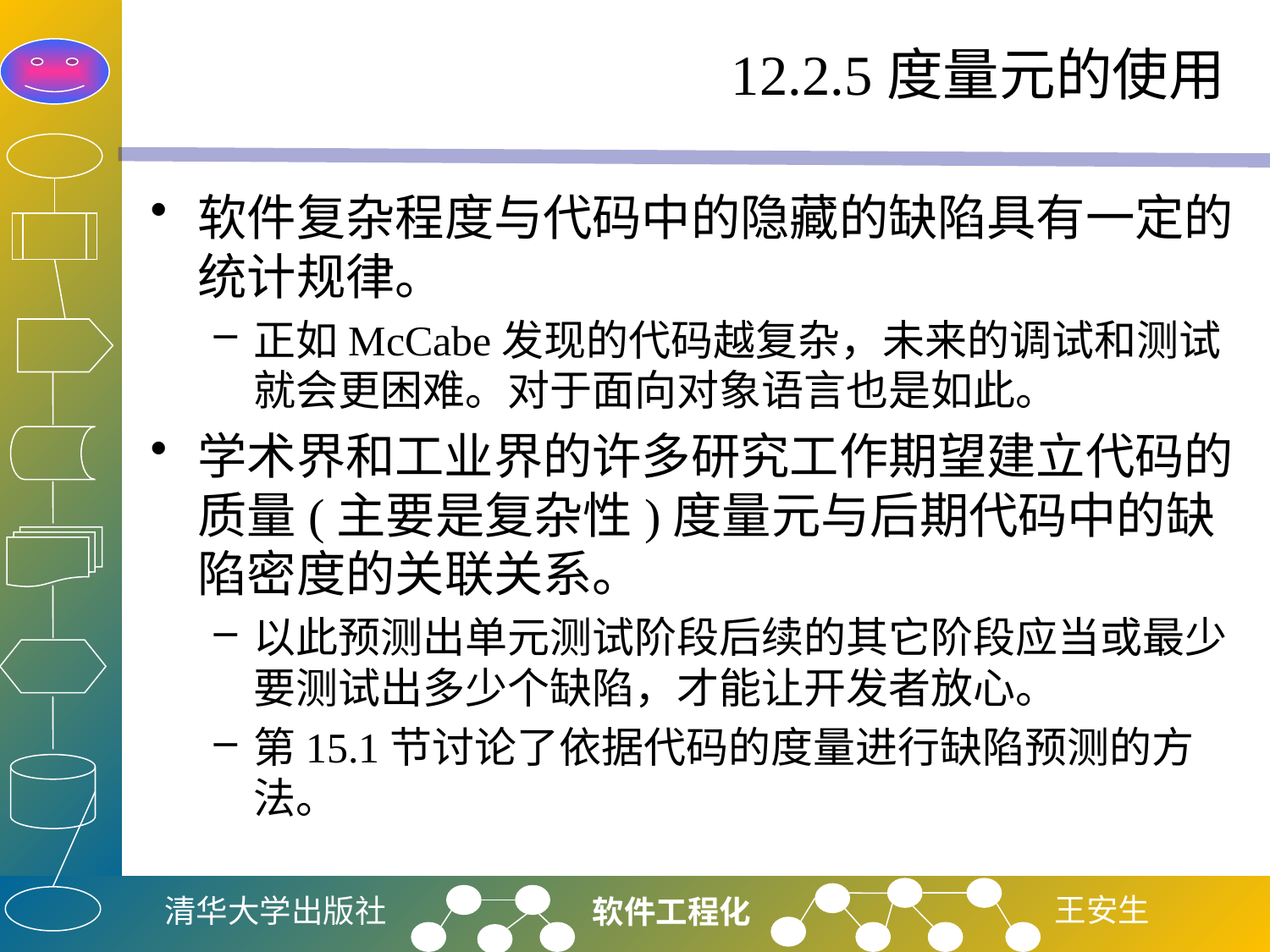

# 12.2.5度量元的使用
软件复杂程度与代码中的隐藏的缺陷具有一定的统计规律。
正如McCabe发现的代码越复杂，未来的调试和测试就会更困难。对于面向对象语言也是如此。
学术界和工业界的许多研究工作期望建立代码的质量(主要是复杂性)度量元与后期代码中的缺陷密度的关联关系。
以此预测出单元测试阶段后续的其它阶段应当或最少要测试出多少个缺陷，才能让开发者放心。
第15.1节讨论了依据代码的度量进行缺陷预测的方法。